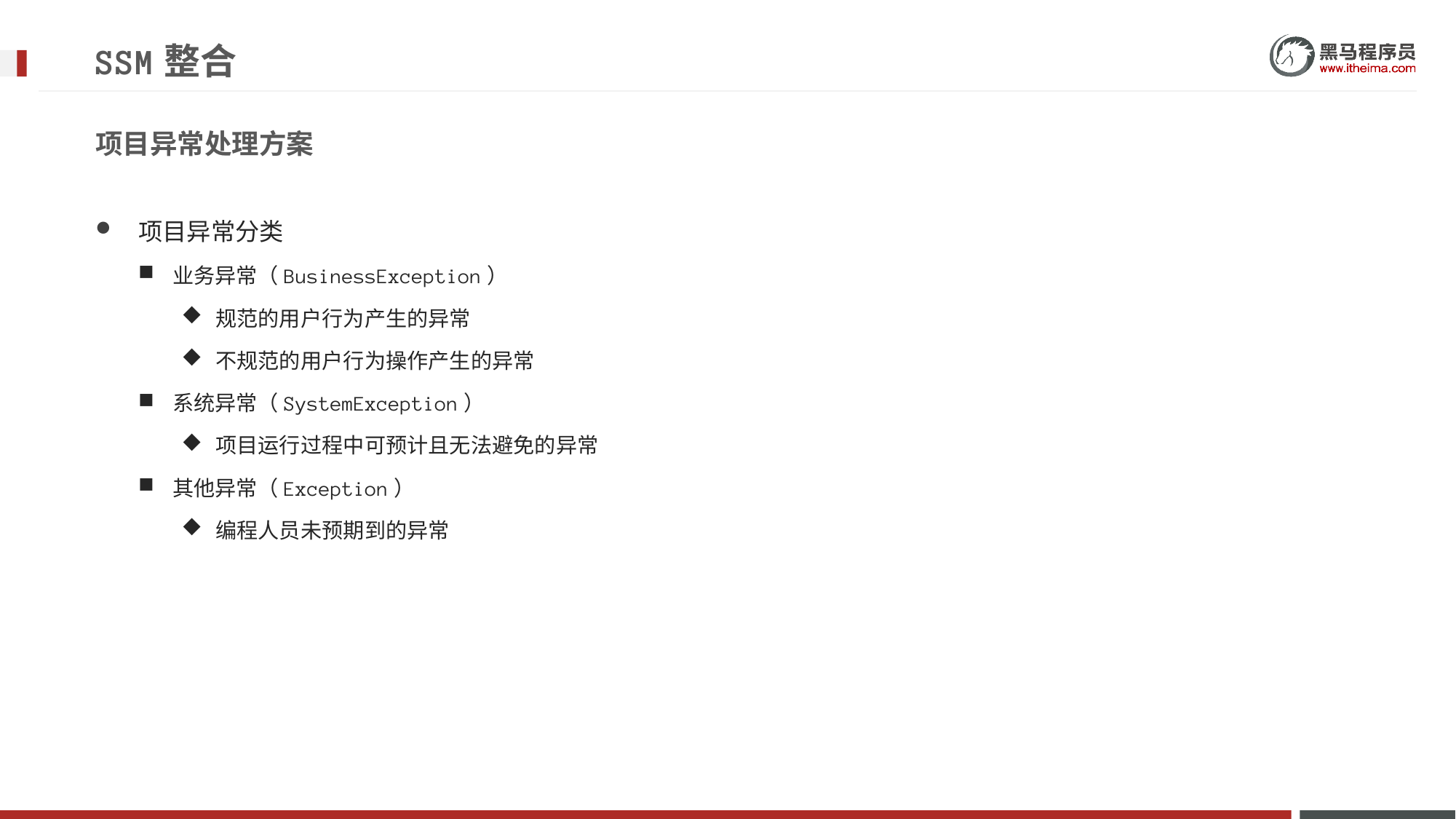

# SSM整合
项目异常处理方案
项目异常分类
业务异常（BusinessException）
规范的用户行为产生的异常
不规范的用户行为操作产生的异常
系统异常（SystemException）
项目运行过程中可预计且无法避免的异常
其他异常（Exception）
编程人员未预期到的异常